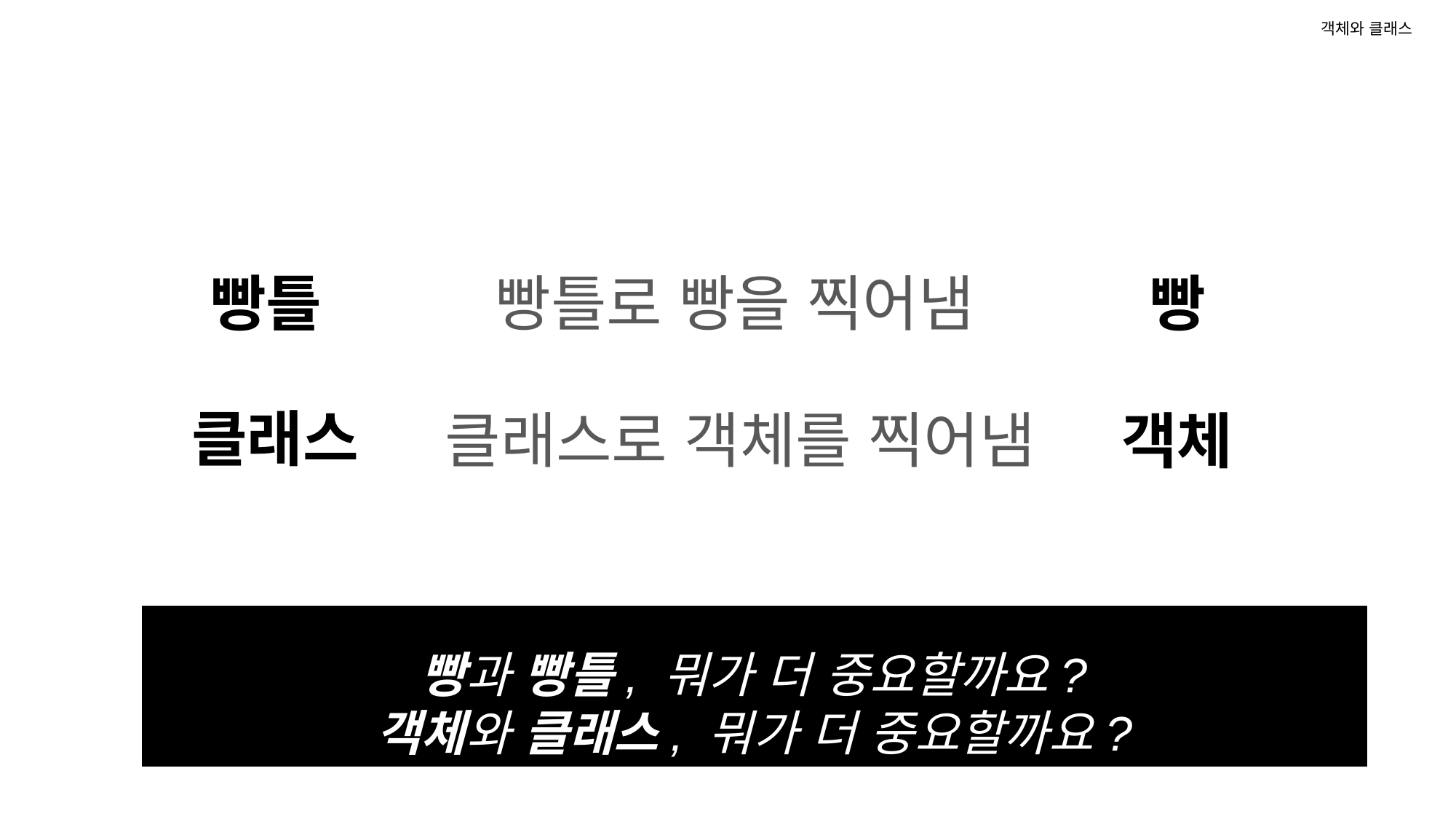

# 객체와 클래스
빵틀
빵틀로 빵을 찍어냄
빵
클래스
클래스로 객체를 찍어냄
객체

빵과 빵틀, 뭐가 더 중요할까요?
객체와 클래스, 뭐가 더 중요할까요?